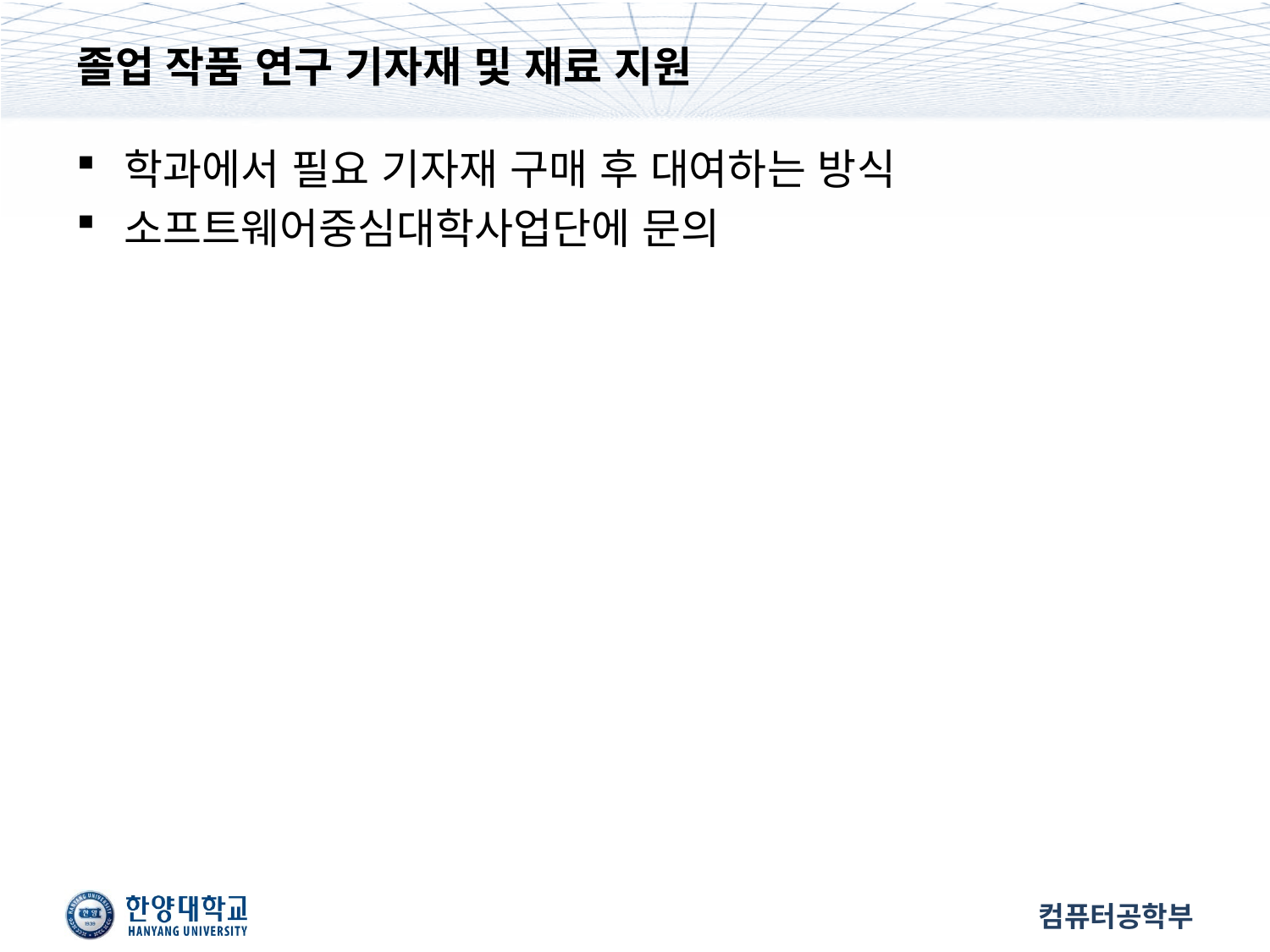

# 졸업 작품 연구 기자재 및 재료 지원
학과에서 필요 기자재 구매 후 대여하는 방식
소프트웨어중심대학사업단에 문의